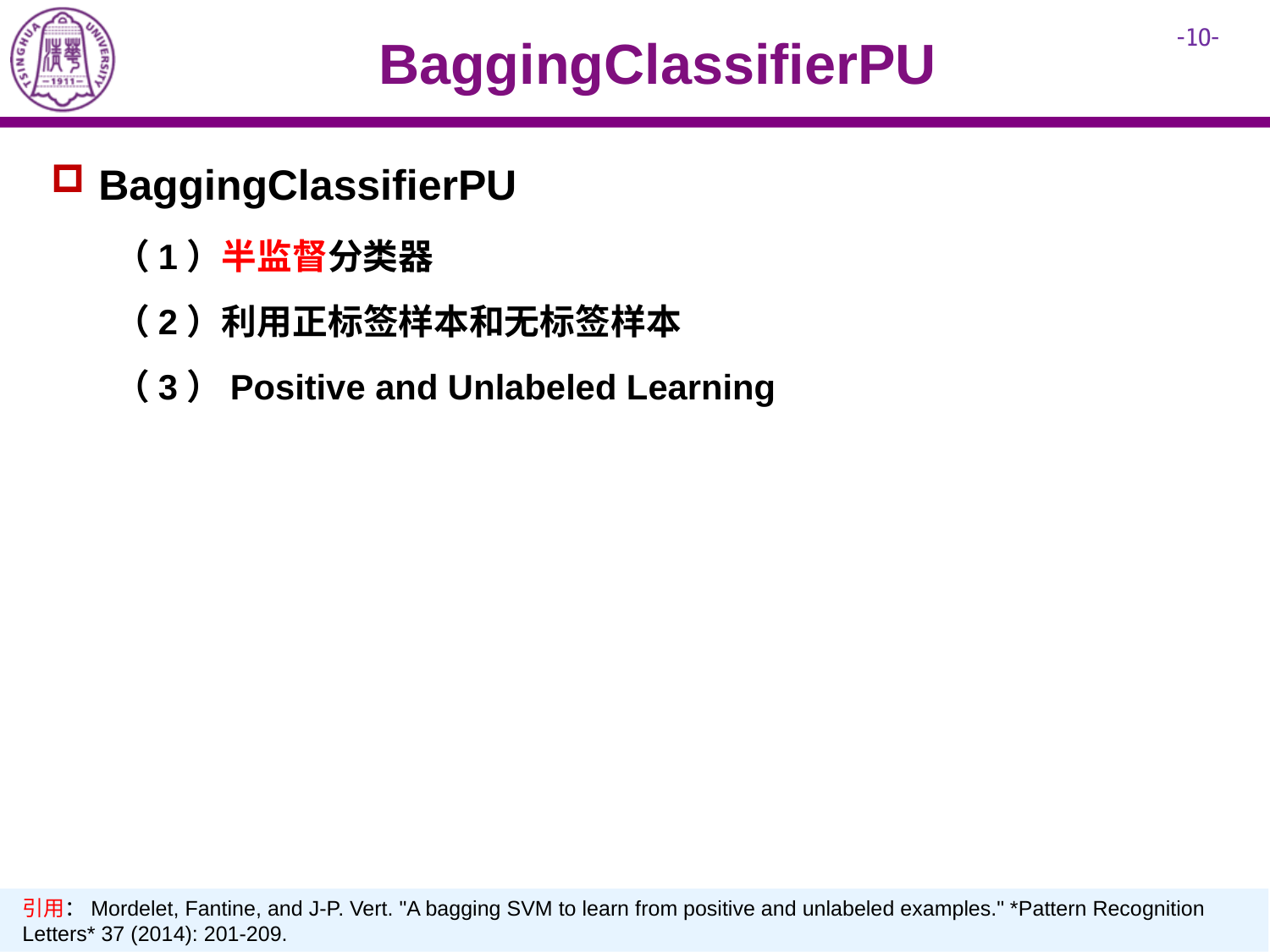

# BaggingClassifierPU
BaggingClassifierPU
（1）半监督分类器
（2）利用正标签样本和无标签样本
（3）Positive and Unlabeled Learning
引用：Mordelet, Fantine, and J-P. Vert. "A bagging SVM to learn from positive and unlabeled examples." *Pattern Recognition Letters* 37 (2014): 201-209.